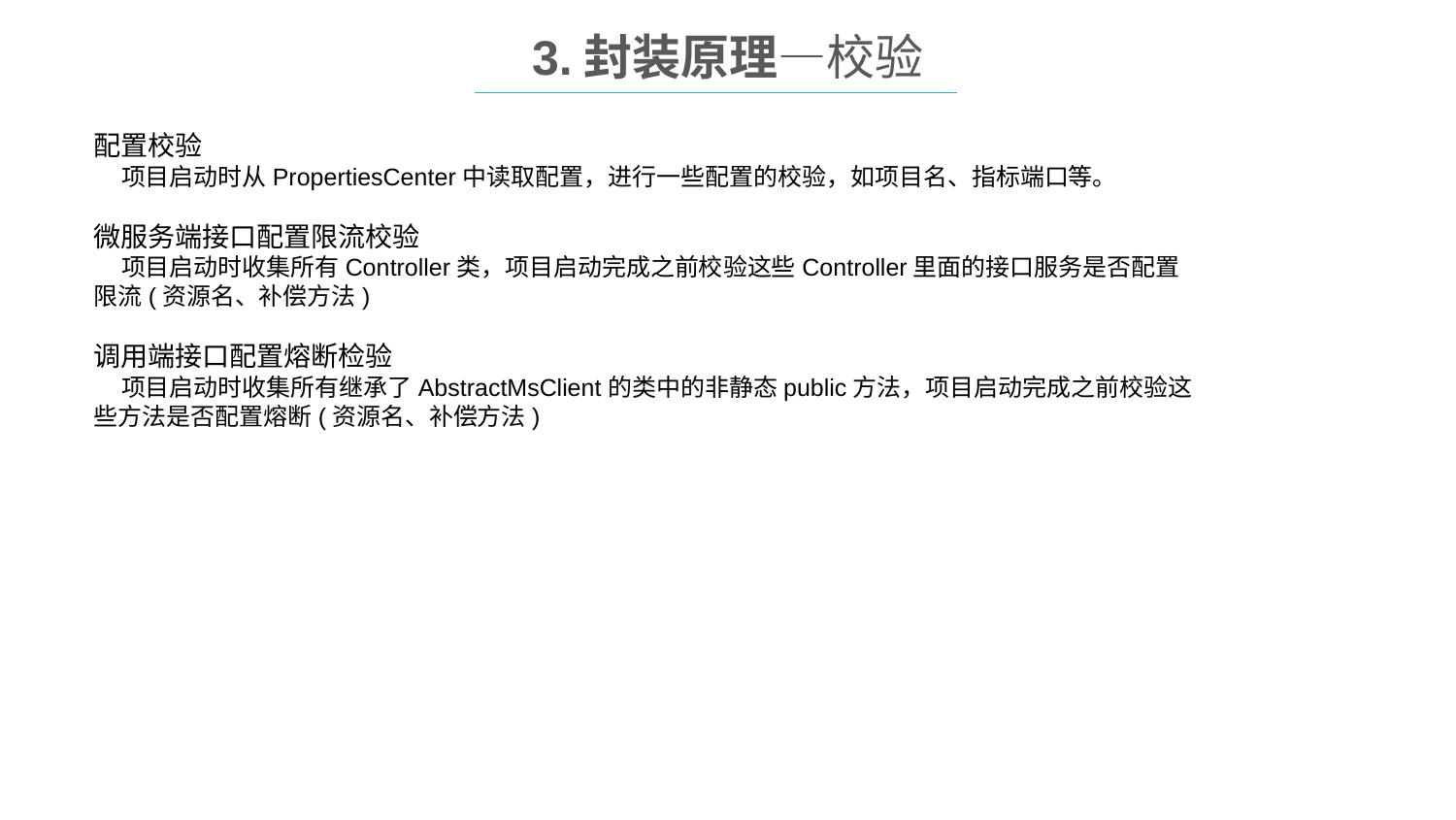

3.封装原理—校验
配置校验
    项目启动时从PropertiesCenter中读取配置，进行一些配置的校验，如项目名、指标端口等。

微服务端接口配置限流校验
    项目启动时收集所有Controller类，项目启动完成之前校验这些Controller里面的接口服务是否配置
限流(资源名、补偿方法)

调用端接口配置熔断检验
    项目启动时收集所有继承了AbstractMsClient的类中的非静态public方法，项目启动完成之前校验这
些方法是否配置熔断(资源名、补偿方法)